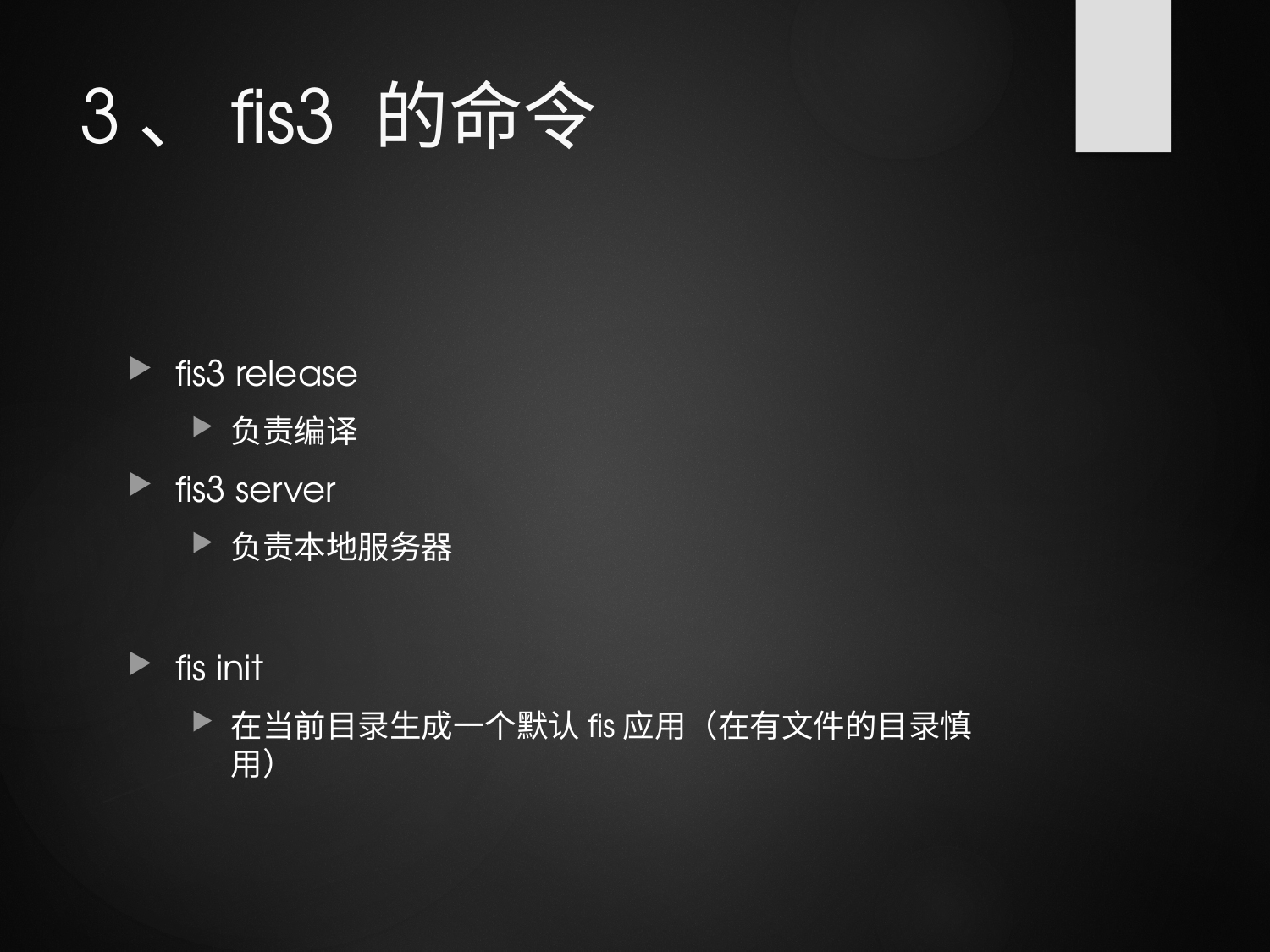

# 3、fis3 的命令

fis3 release
负责编译
fis3 server
负责本地服务器

fis init
在当前目录生成一个默认fis应用（在有文件的目录慎用）